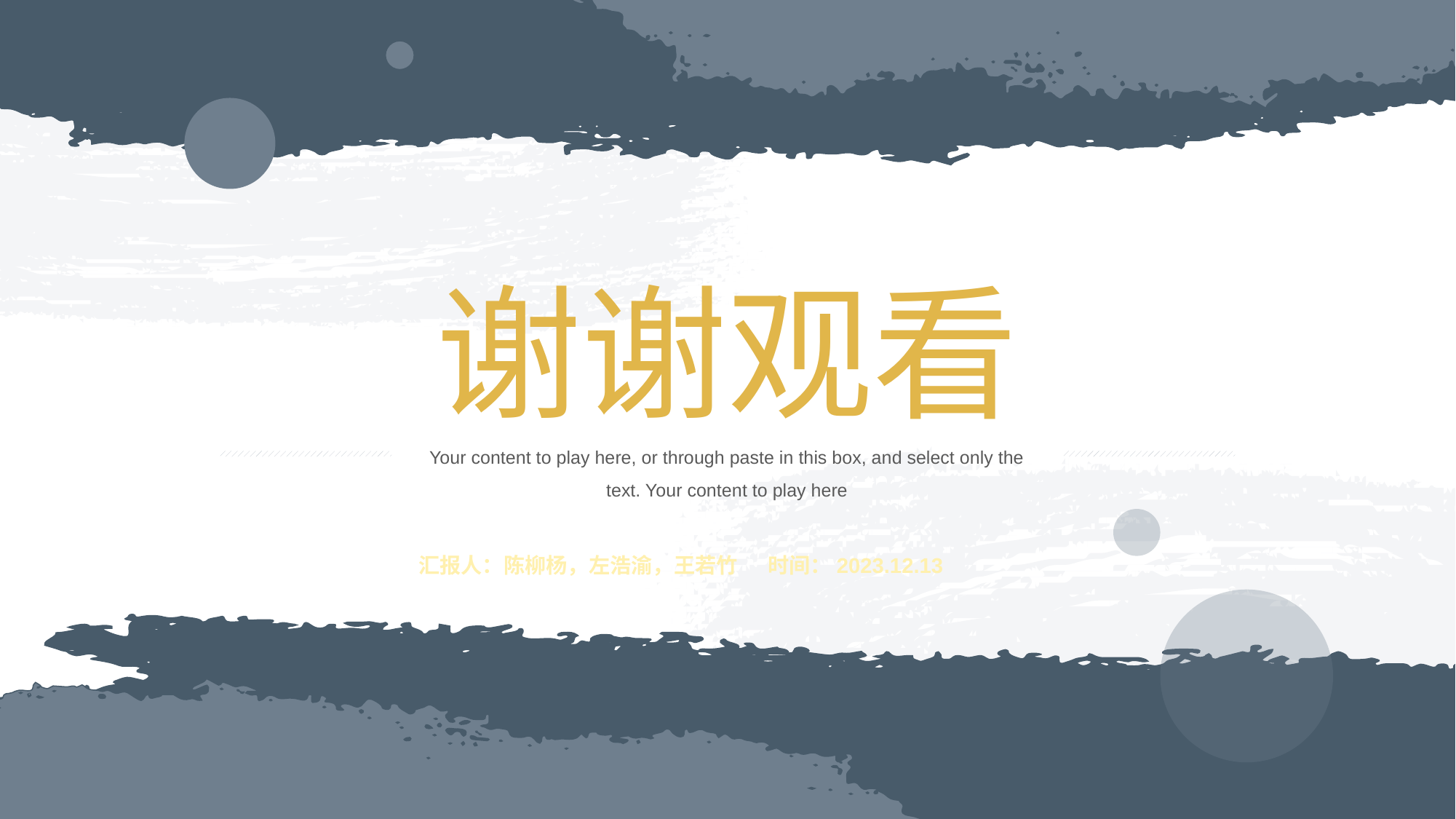

谢谢观看

Your content to play here, or through paste in this box, and select only the text. Your content to play here

汇报人：陈柳杨，左浩渝，王若竹
时间：2023.12.13